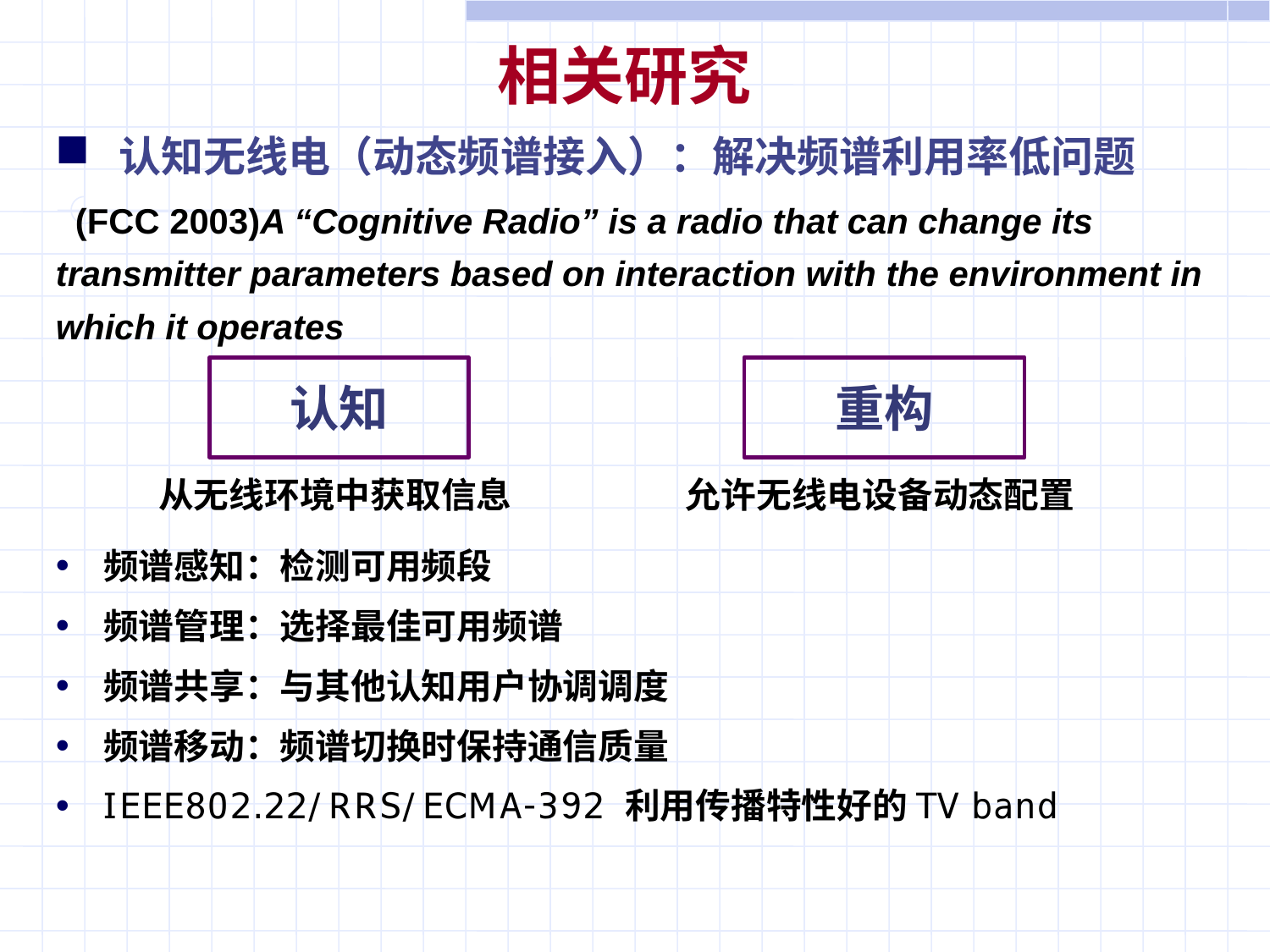

相关研究
认知无线电（动态频谱接入）：解决频谱利用率低问题
  (FCC 2003)A “Cognitive Radio” is a radio that can change its transmitter parameters based on interaction with the environment in which it operates

频谱感知：检测可用频段
频谱管理：选择最佳可用频谱
频谱共享：与其他认知用户协调调度
频谱移动：频谱切换时保持通信质量
IEEE802.22/RRS/ECMA-392 利用传播特性好的TV band

认知
从无线环境中获取信息
重构
允许无线电设备动态配置
3